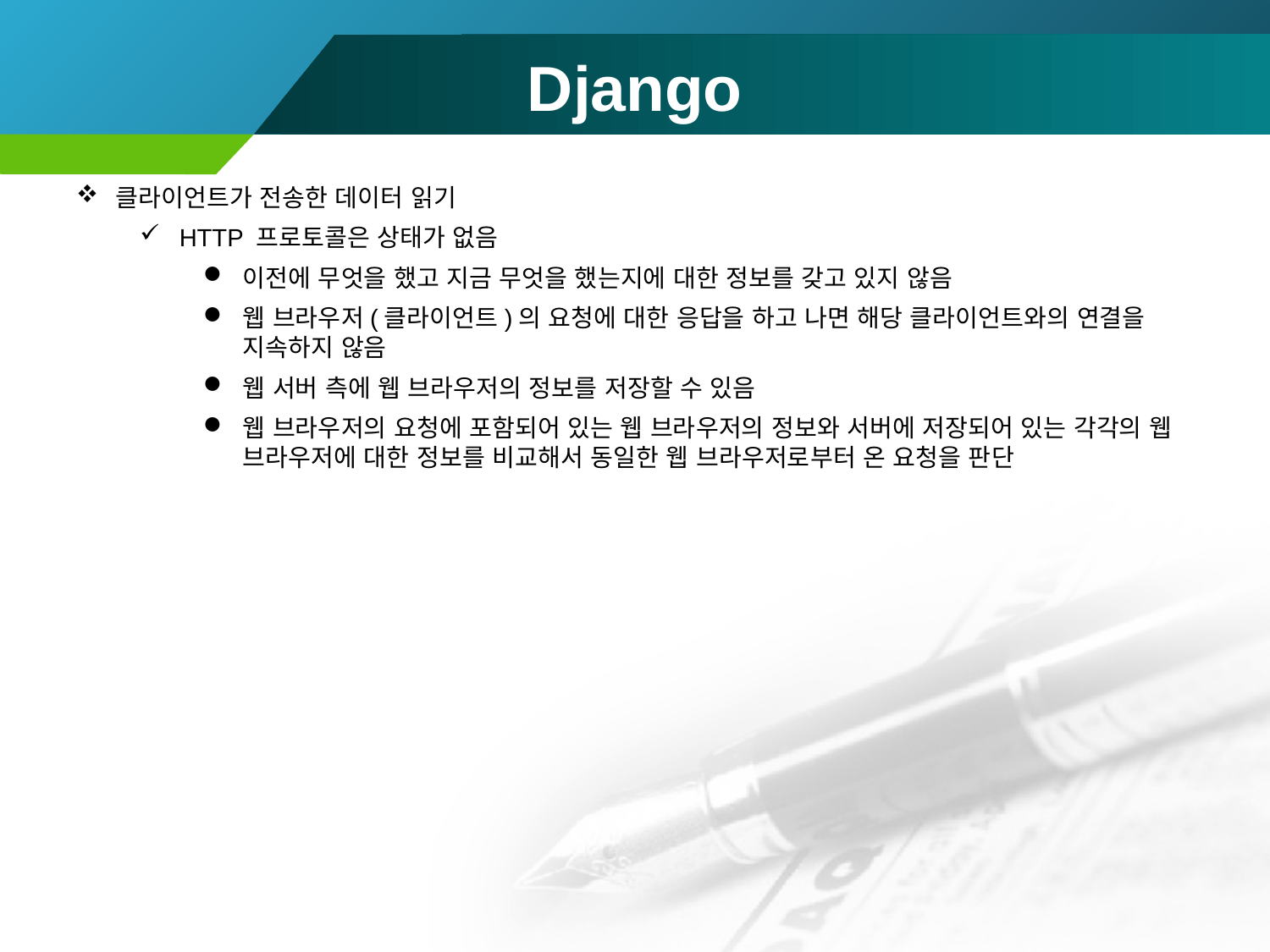

# Django
클라이언트가 전송한 데이터 읽기
HTTP 프로토콜은 상태가 없음
이전에 무엇을 했고 지금 무엇을 했는지에 대한 정보를 갖고 있지 않음
웹 브라우저(클라이언트)의 요청에 대한 응답을 하고 나면 해당 클라이언트와의 연결을 지속하지 않음
웹 서버 측에 웹 브라우저의 정보를 저장할 수 있음
웹 브라우저의 요청에 포함되어 있는 웹 브라우저의 정보와 서버에 저장되어 있는 각각의 웹 브라우저에 대한 정보를 비교해서 동일한 웹 브라우저로부터 온 요청을 판단